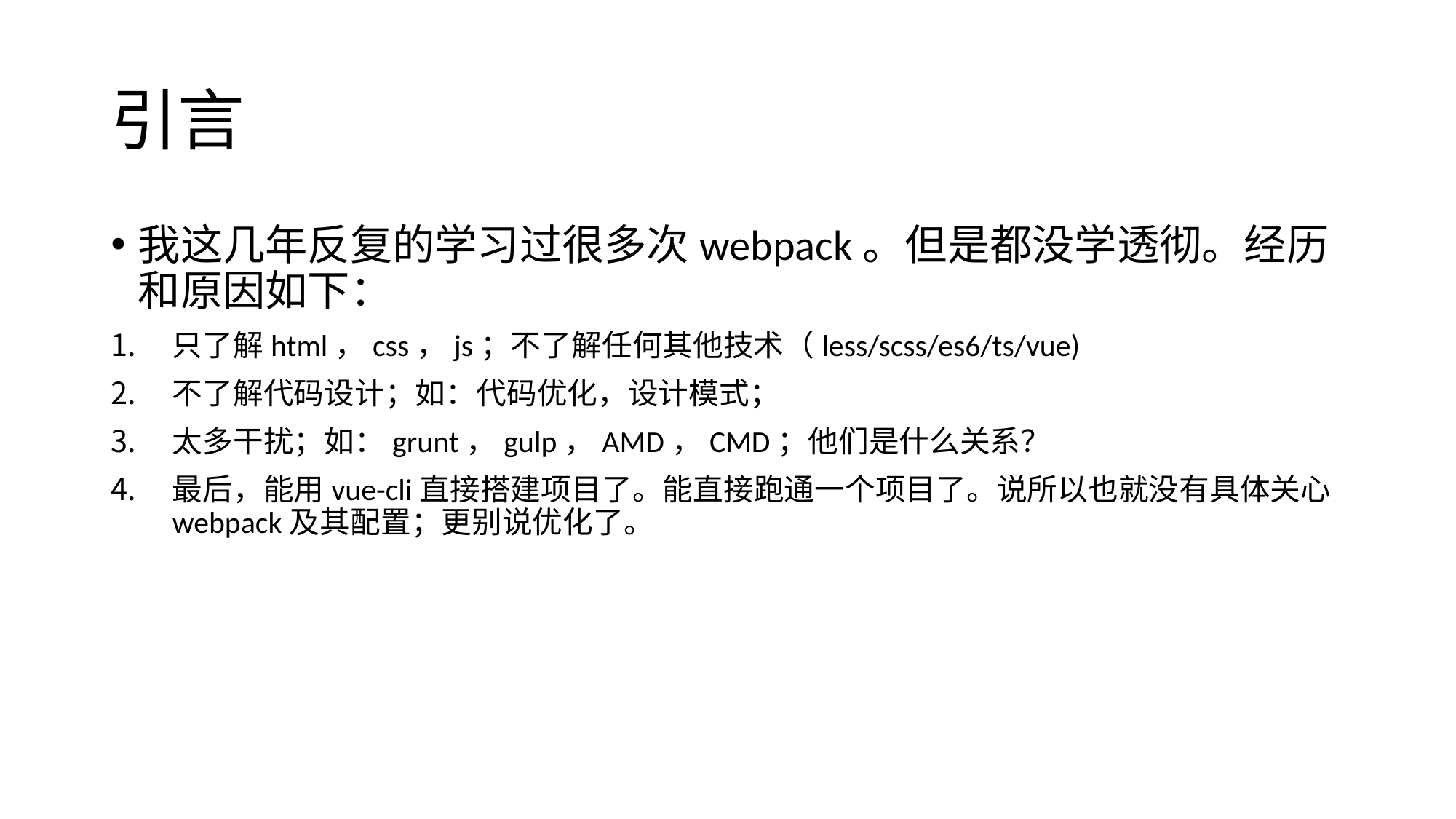

# 引言
我这几年反复的学习过很多次webpack。但是都没学透彻。经历和原因如下：
只了解html，css，js；不了解任何其他技术（less/scss/es6/ts/vue)
不了解代码设计；如：代码优化，设计模式；
太多干扰；如：grunt，gulp，AMD，CMD；他们是什么关系？
最后，能用vue-cli直接搭建项目了。能直接跑通一个项目了。说所以也就没有具体关心webpack及其配置；更别说优化了。